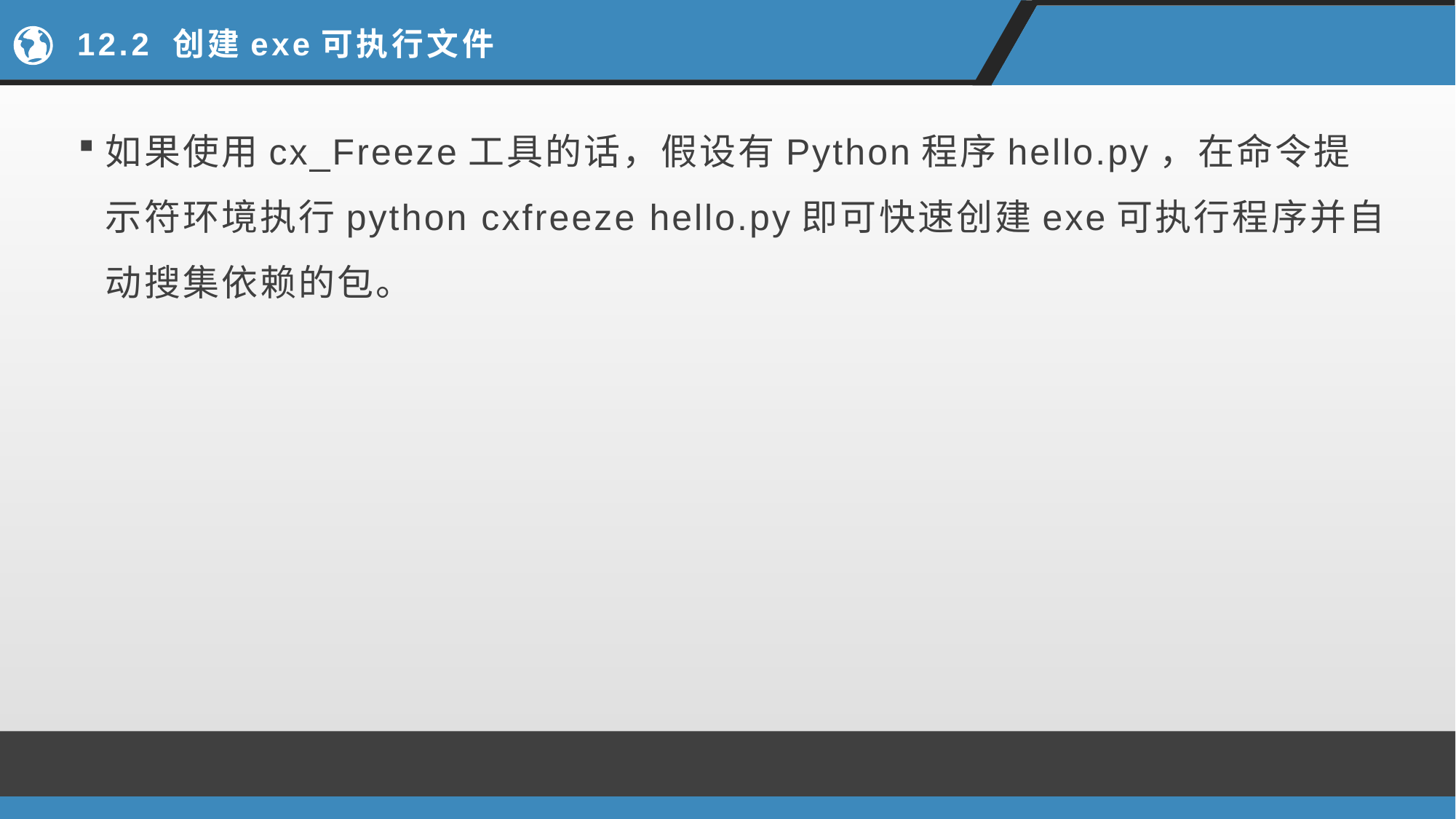

# 12.2 创建exe可执行文件

如果使用cx_Freeze工具的话，假设有Python程序hello.py，在命令提示符环境执行python cxfreeze hello.py即可快速创建exe可执行程序并自动搜集依赖的包。